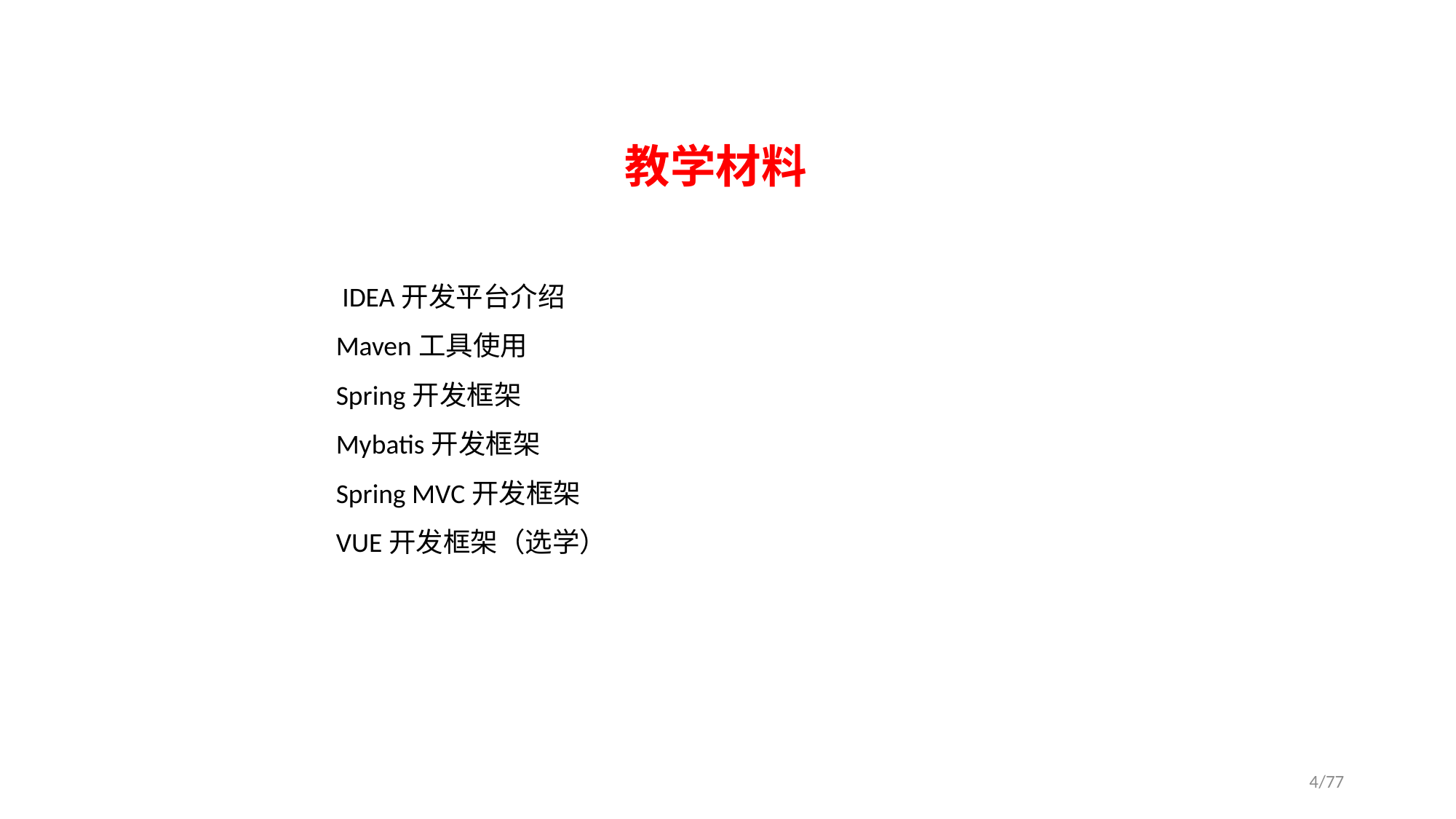

教学材料
 IDEA开发平台介绍
Maven工具使用
Spring开发框架
Mybatis开发框架
Spring MVC开发框架
VUE开发框架（选学）
4